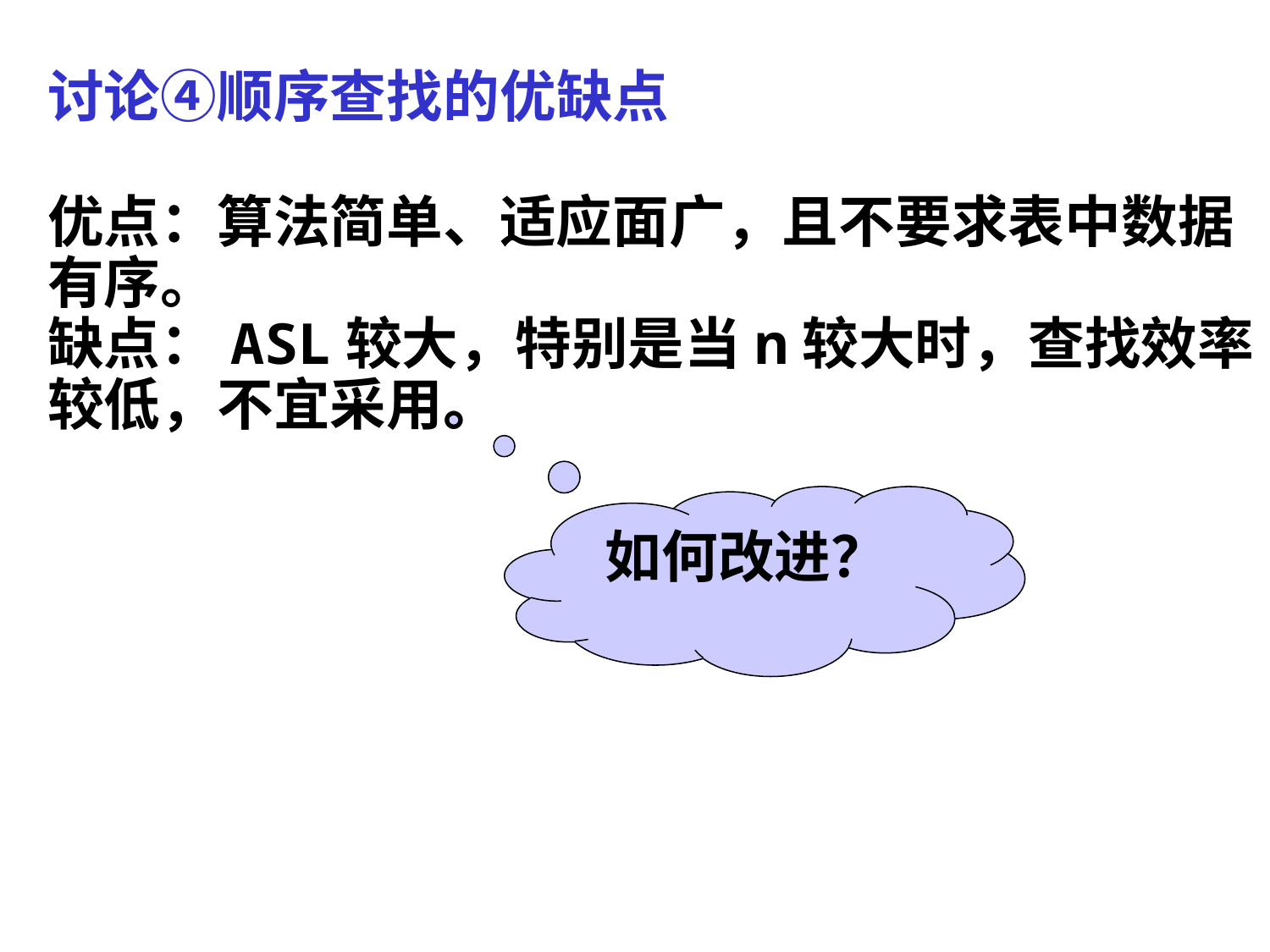

# 讨论④顺序查找的优缺点
优点：算法简单、适应面广，且不要求表中数据有序。
缺点：ASL较大，特别是当n较大时，查找效率较低，不宜采用。
如何改进？